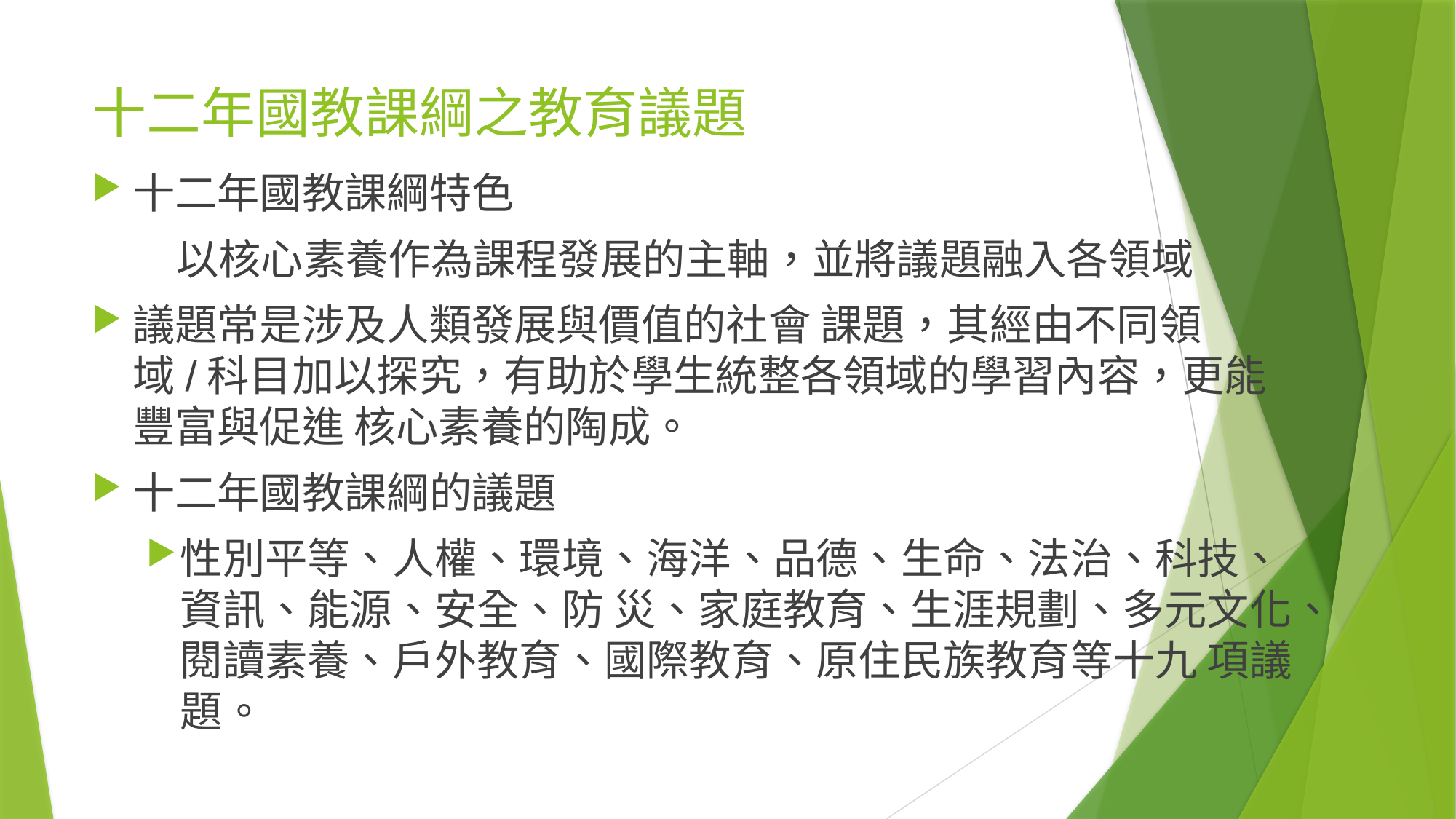

# 十二年國教課綱之教育議題
十二年國教課綱特色
　　以核心素養作為課程發展的主軸，並將議題融入各領域
議題常是涉及人類發展與價值的社會 課題，其經由不同領域/科目加以探究，有助於學生統整各領域的學習內容，更能豐富與促進 核心素養的陶成。
十二年國教課綱的議題
性別平等、人權、環境、海洋、品德、生命、法治、科技、資訊、能源、安全、防 災、家庭教育、生涯規劃、多元文化、閱讀素養、戶外教育、國際教育、原住民族教育等十九 項議題。